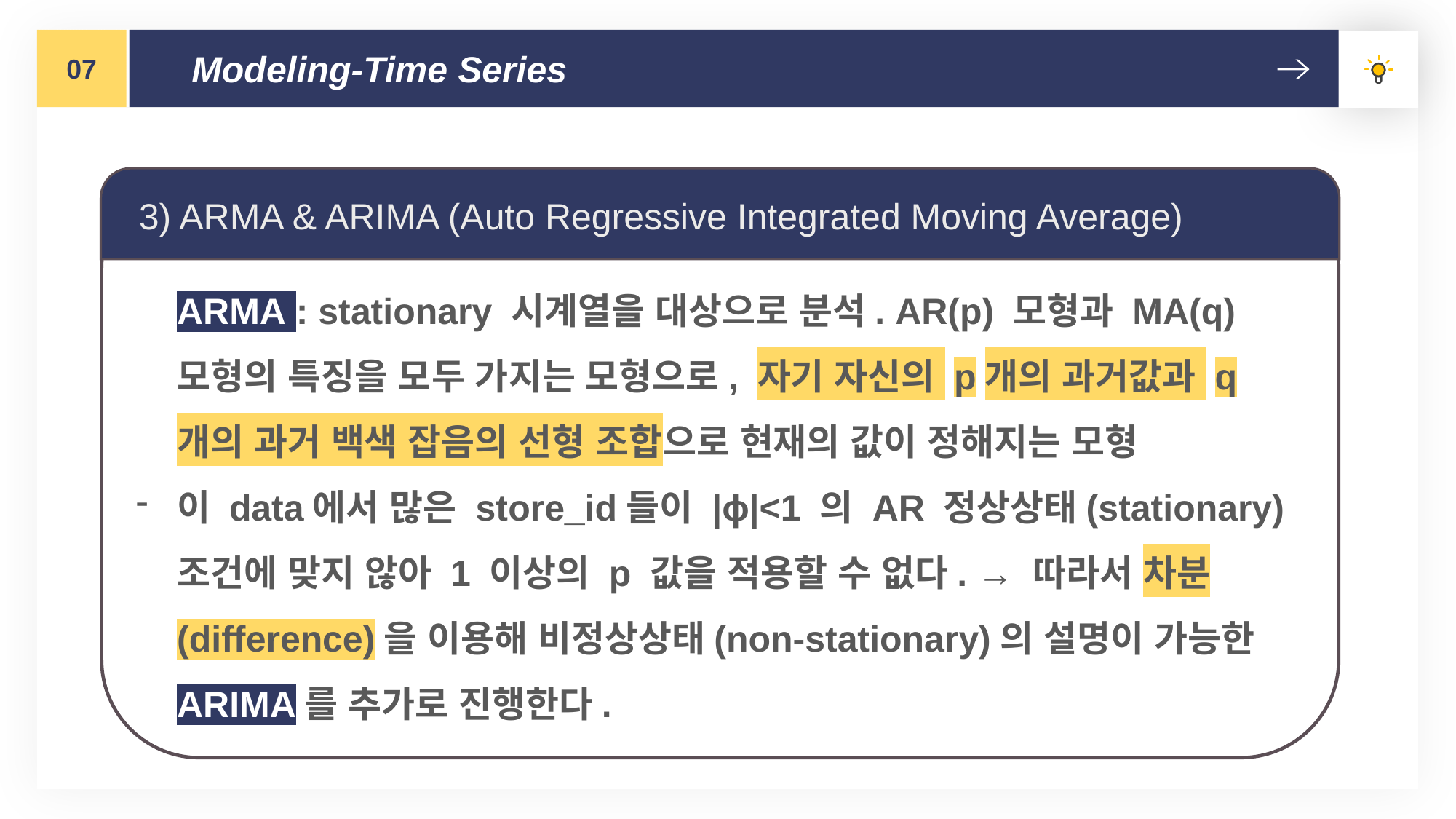

07
Modeling-Time Series

3) ARMA & ARIMA (Auto Regressive Integrated Moving Average)
ARMA : stationary 시계열을 대상으로 분석. AR(p) 모형과 MA(q) 모형의 특징을 모두 가지는 모형으로, 자기 자신의 p개의 과거값과 q개의 과거 백색 잡음의 선형 조합으로 현재의 값이 정해지는 모형
이 data에서 많은 store_id들이 |ϕ|<1 의 AR 정상상태(stationary) 조건에 맞지 않아 1 이상의 p 값을 적용할 수 없다. → 따라서 차분(difference)을 이용해 비정상상태(non-stationary)의 설명이 가능한 ARIMA를 추가로 진행한다.